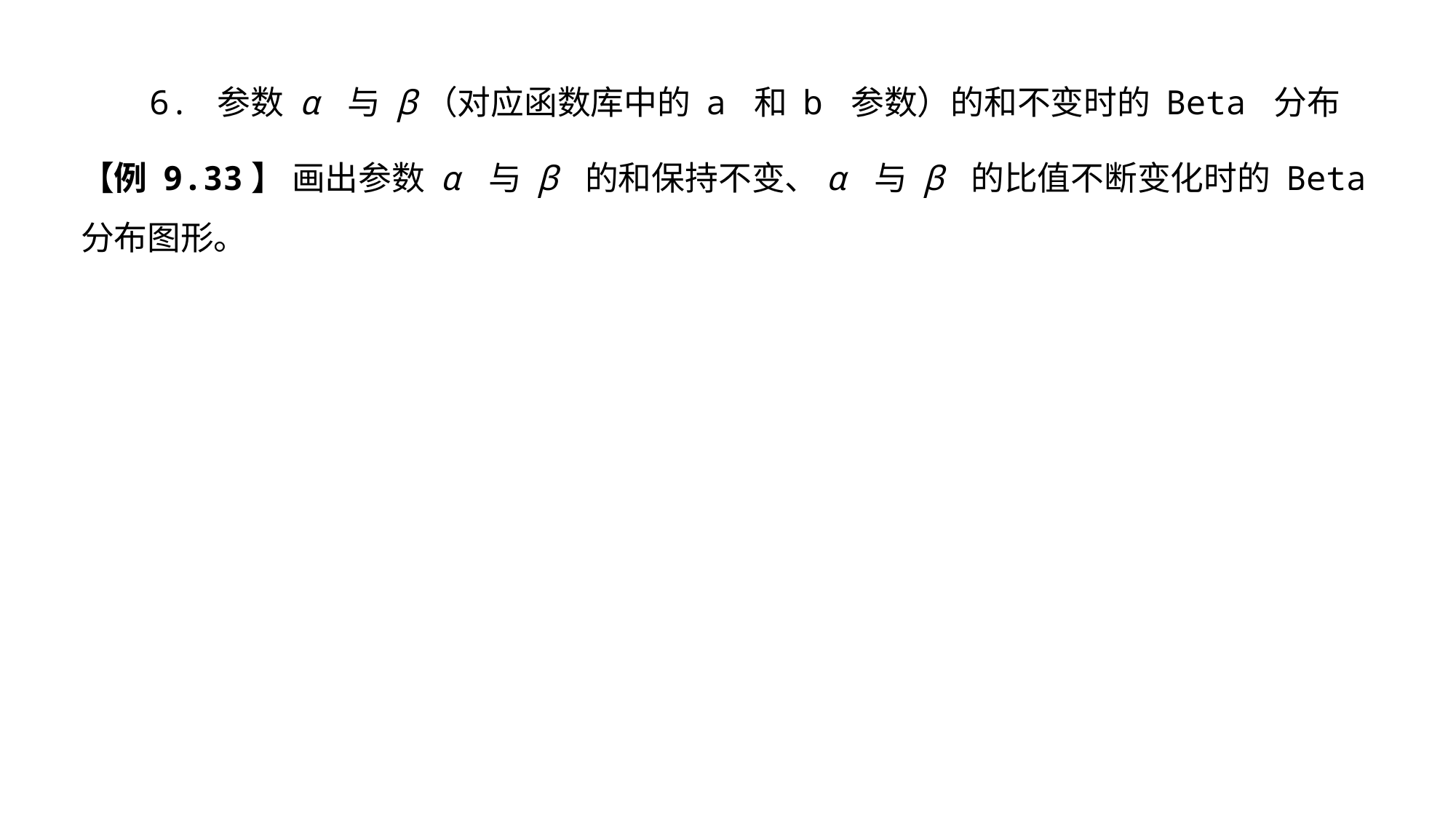

6. 参数 α 与 β（对应函数库中的 a 和 b 参数）的和不变时的 Beta 分布
【例 9.33】 画出参数 α 与 β 的和保持不变、α 与 β 的比值不断变化时的 Beta 分布图形。